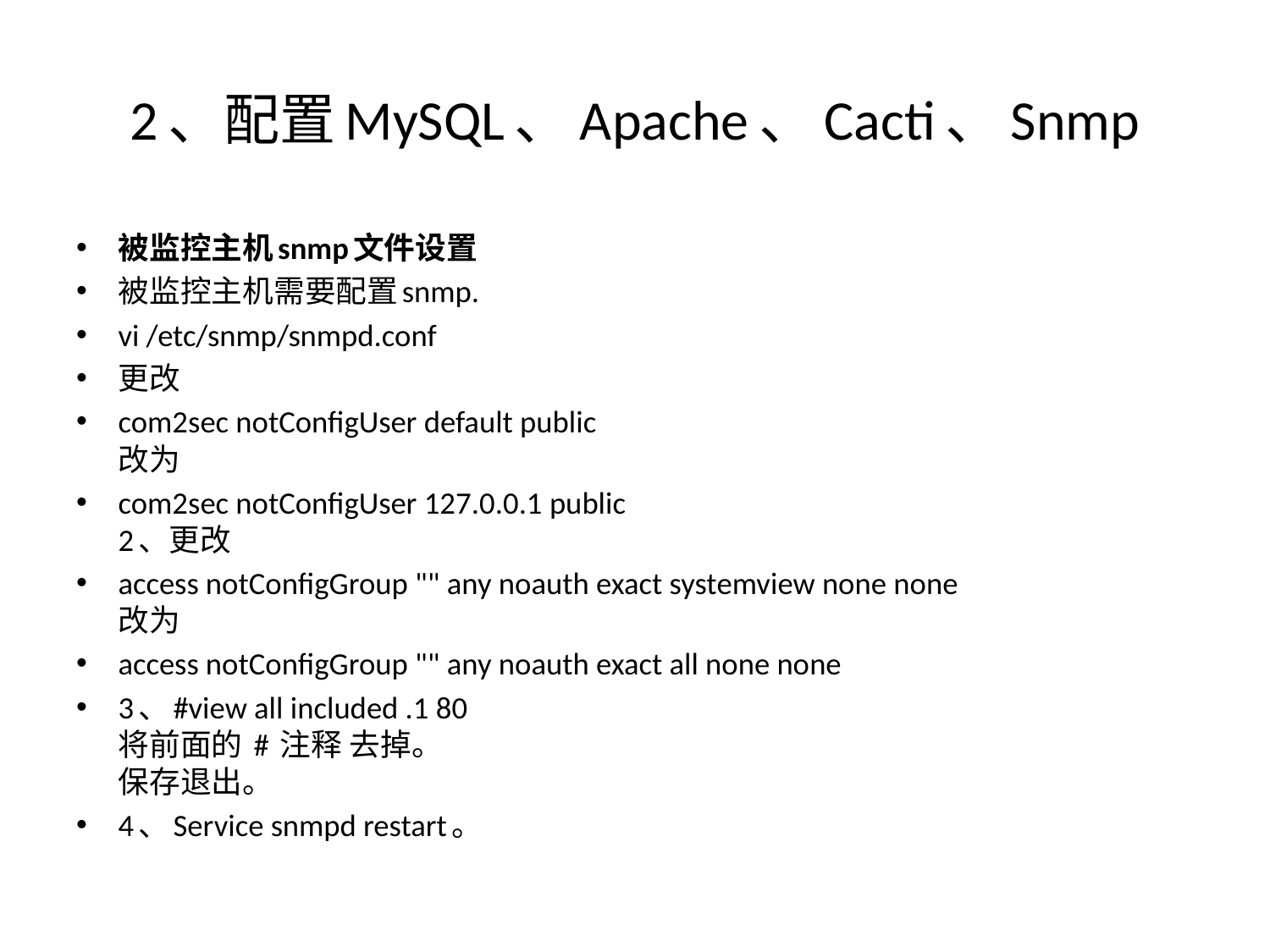

# 2、配置MySQL、Apache、Cacti、Snmp
被监控主机snmp文件设置
被监控主机需要配置snmp.
vi /etc/snmp/snmpd.conf
更改
com2sec notConfigUser default public
改为
com2sec notConfigUser 127.0.0.1 public
2、更改
access notConfigGroup "" any noauth exact systemview none none
改为
access notConfigGroup "" any noauth exact all none none
3、#view all included .1 80
将前面的 # 注释 去掉。
保存退出。
4、Service snmpd restart。